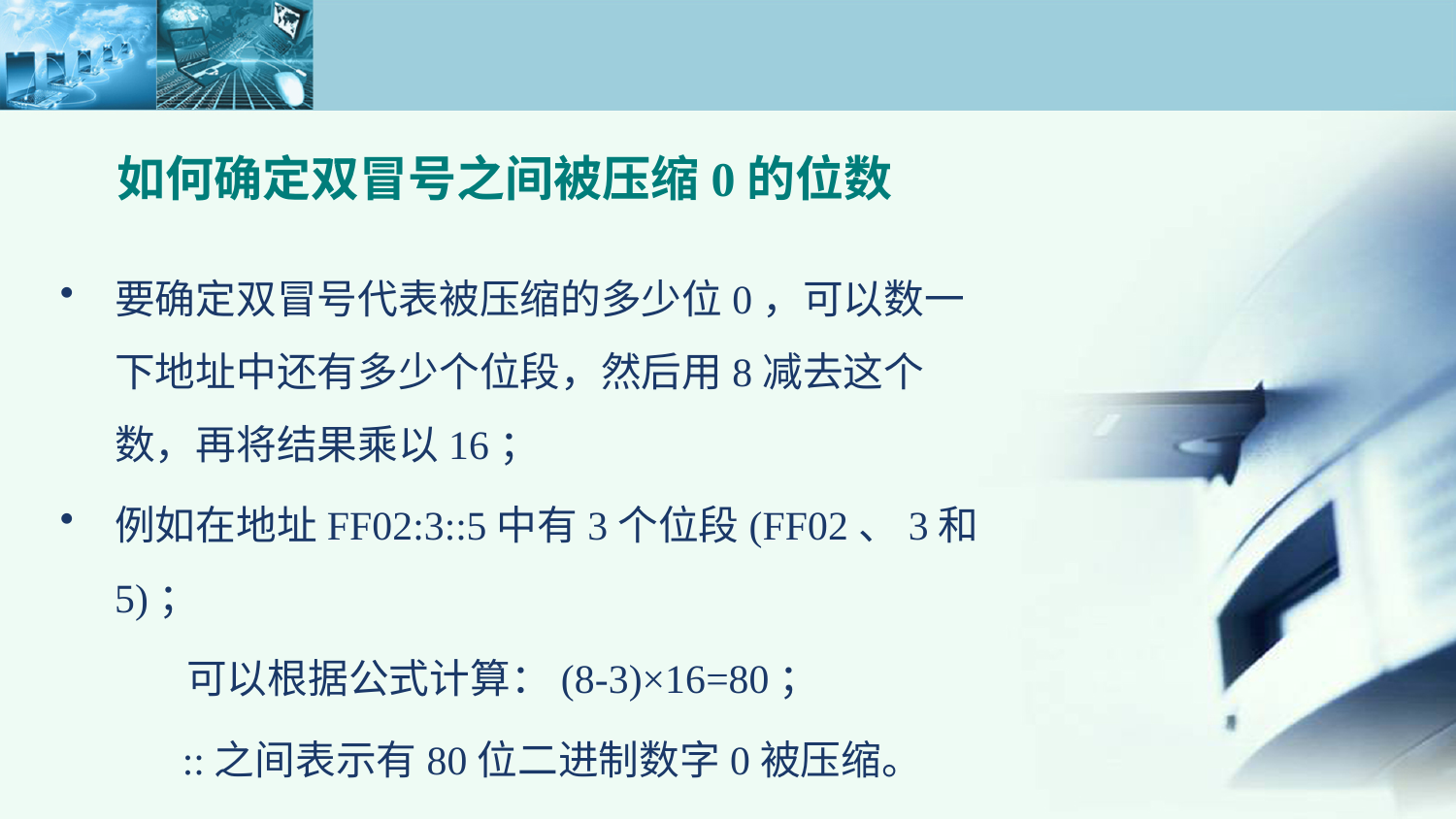

# 如何确定双冒号之间被压缩0的位数
要确定双冒号代表被压缩的多少位0，可以数一下地址中还有多少个位段，然后用8减去这个数，再将结果乘以16；
例如在地址FF02:3::5中有3个位段(FF02、3和5)；
             可以根据公式计算：(8-3)×16=80；
            ::之间表示有80位二进制数字0被压缩。